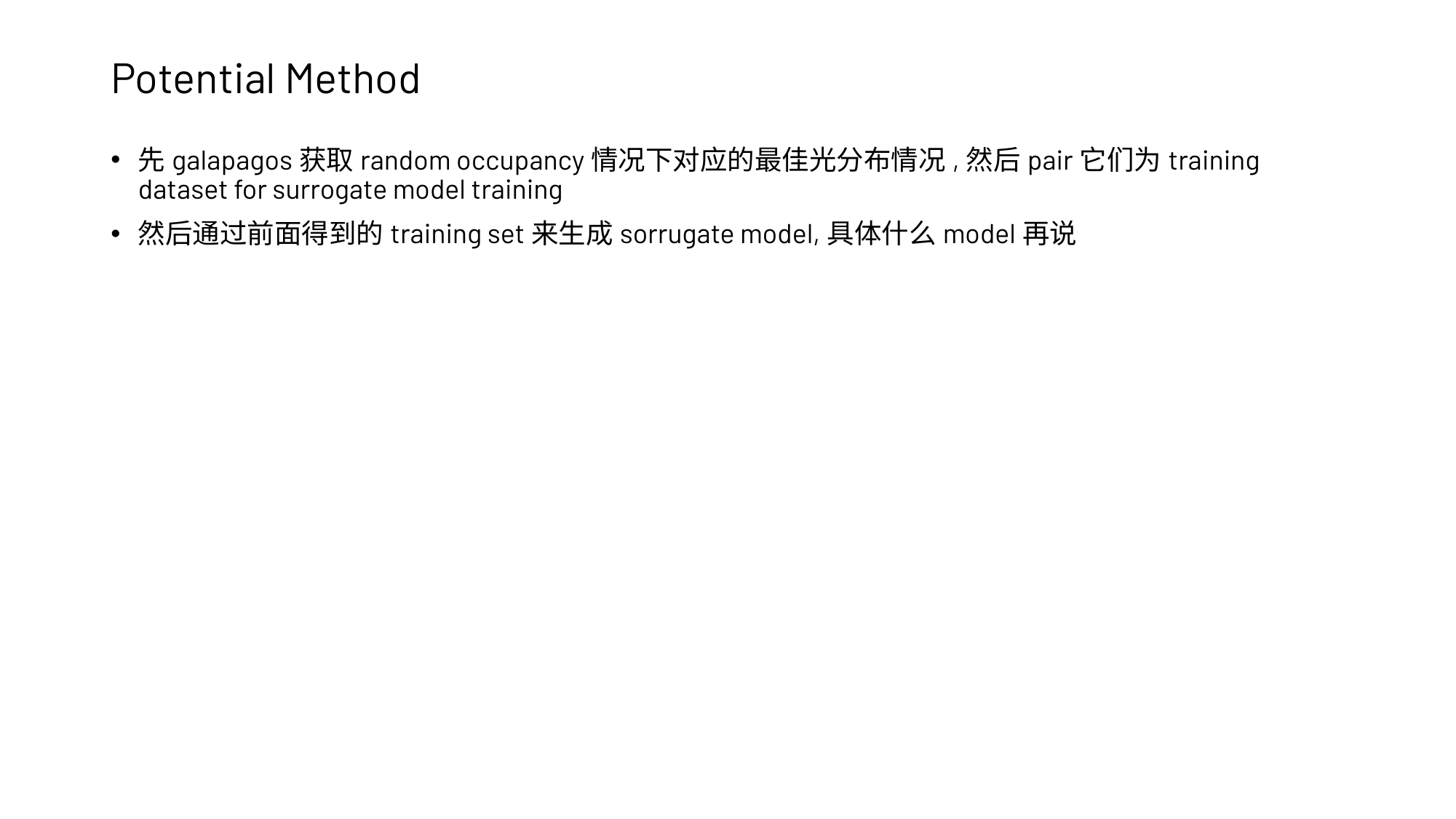

# Potential Method
先galapagos获取random occupancy情况下对应的最佳光分布情况,然后pair它们为training dataset for surrogate model training
然后通过前面得到的training set来生成sorrugate model,具体什么model再说